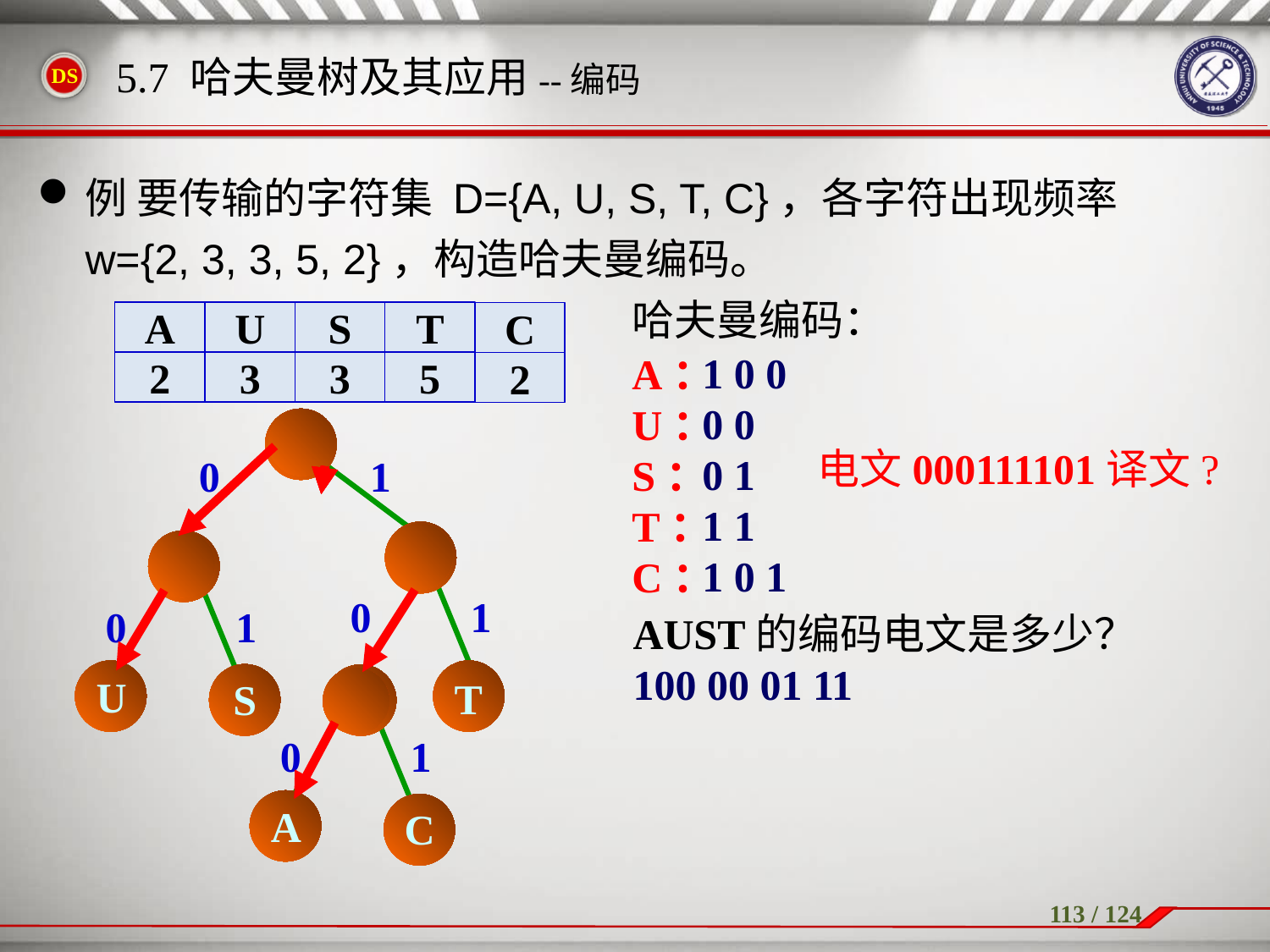

5.7 哈夫曼树及其应用--编码
例 要传输的字符集 D={A, U, S, T, C}，各字符出现频率w={2, 3, 3, 5, 2}，构造哈夫曼编码。

哈夫曼编码：
A
U
S
T
C
1 0 0
0 0
0 1
1 1
1 0 1
A：
U：
S：
T：
C：
2
3
3
5
2

15

电文000111101译文?

0
1

9

6

0
1
AUST的编码电文是多少？
100 00 01 11
0
1

U

T

S

4

0
1

A

C